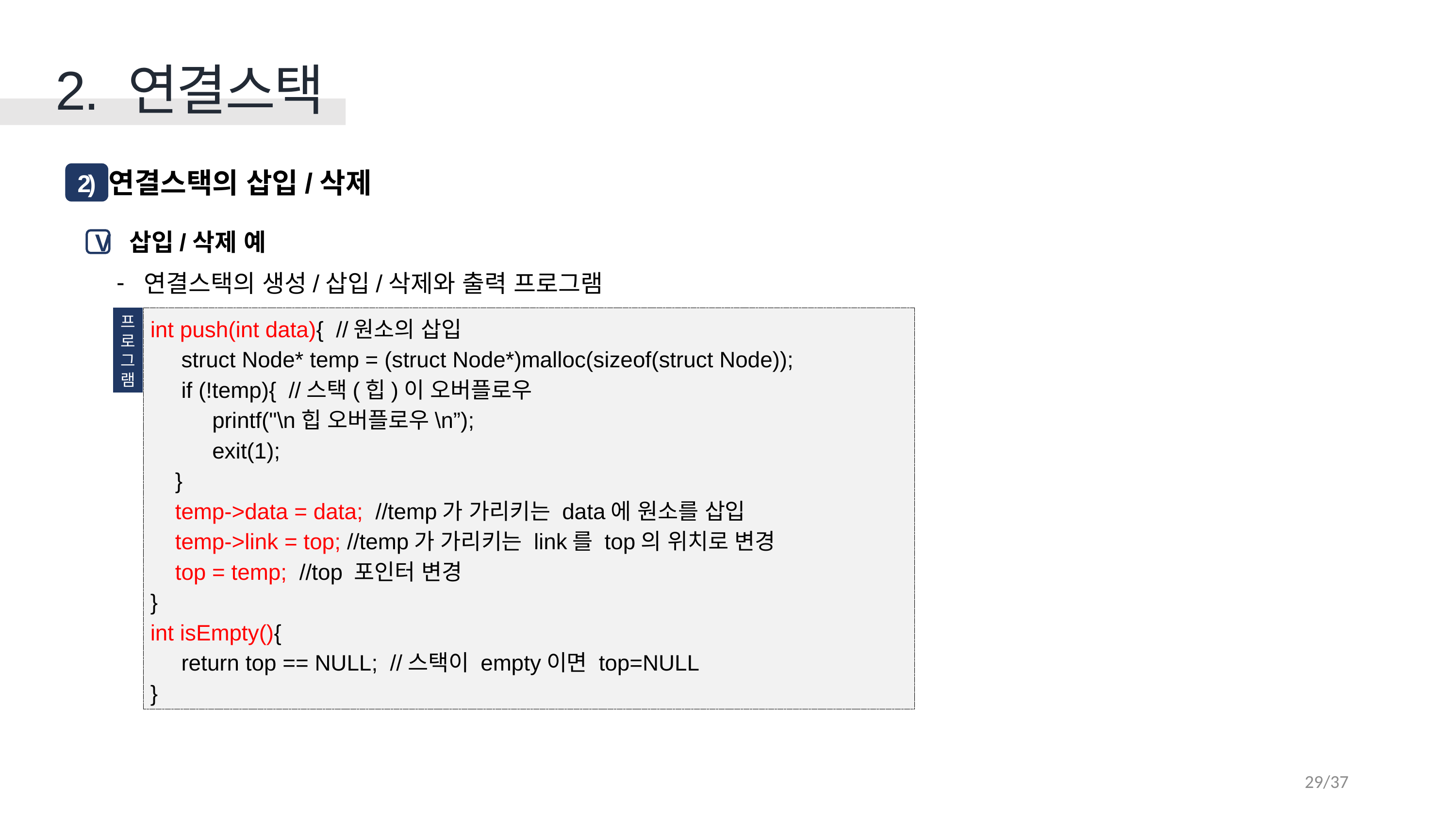

2. 연결스택

연결스택의 삽입/삭제
2)
 삽입/삭제 예

연결스택의 생성/삽입/삭제와 출력 프로그램

V
프
로
그
램
int push(int data){  //원소의 삽입
     struct Node* temp = (struct Node*)malloc(sizeof(struct Node));
     if (!temp){  //스택(힙)이 오버플로우
          printf("\n힙 오버플로우\n”);
          exit(1);
    }
    temp->data = data;  //temp가 가리키는 data에 원소를 삽입
    temp->link = top; //temp가 가리키는 link를 top의 위치로 변경
    top = temp;  //top 포인터 변경
}
int isEmpty(){
     return top == NULL;  //스택이 empty이면 top=NULL
}
29/37